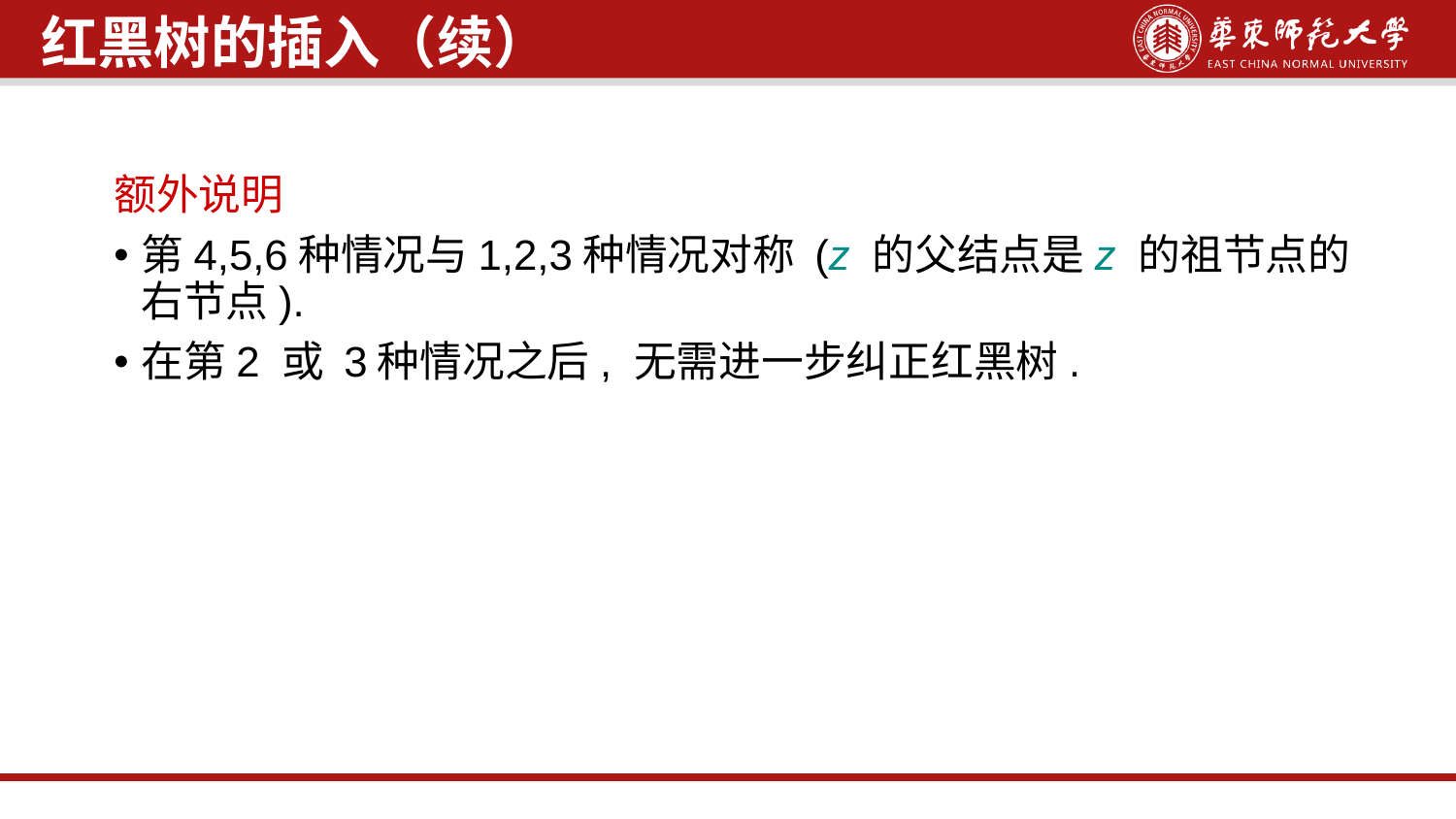

红黑树的插入（续）
额外说明
第4,5,6种情况与1,2,3种情况对称 (z 的父结点是z 的祖节点的右节点).
在第2 或 3种情况之后, 无需进一步纠正红黑树.